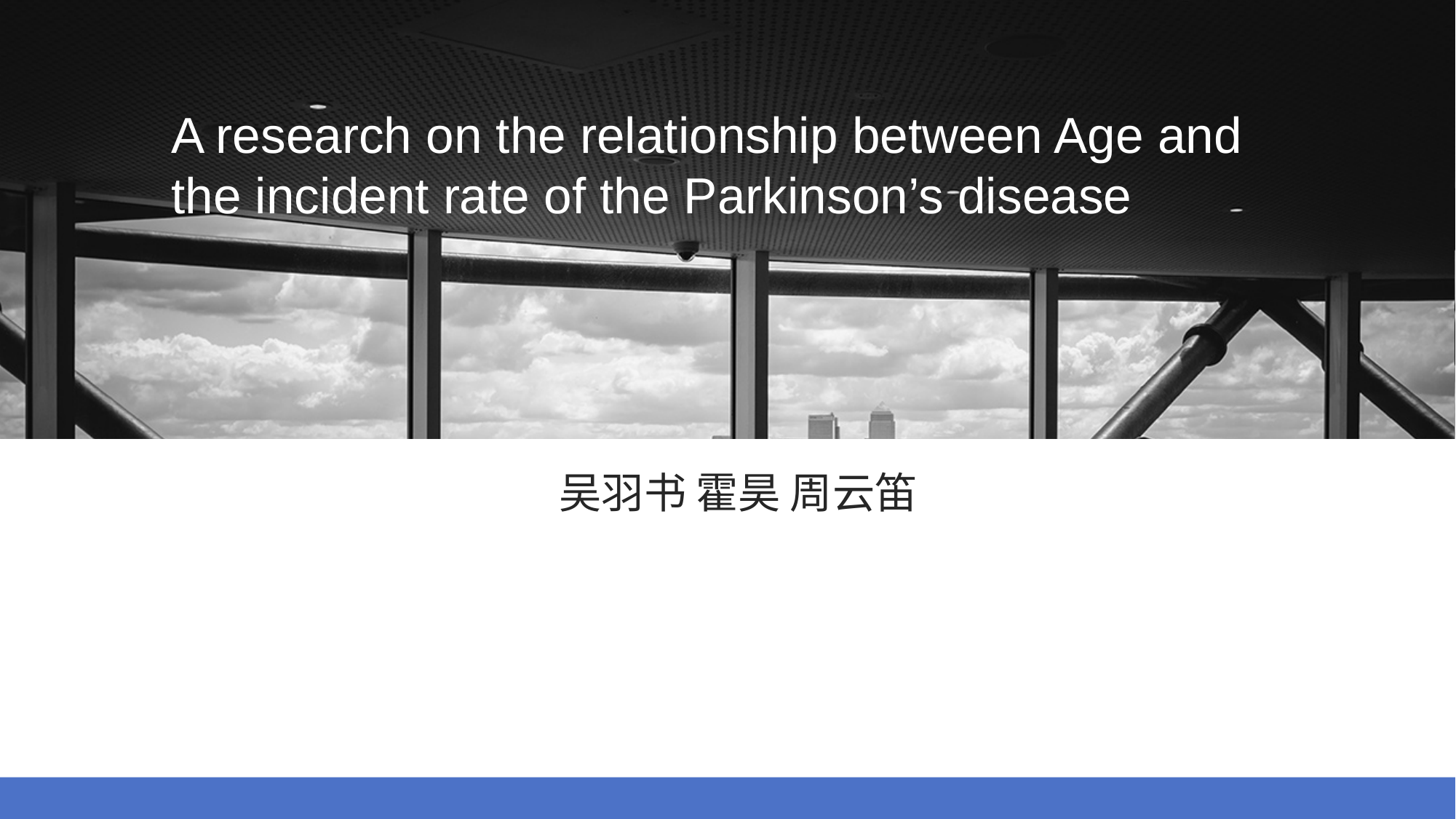

# A research on the relationship between Age and the incident rate of the Parkinson’s disease

吴羽书 霍昊 周云笛